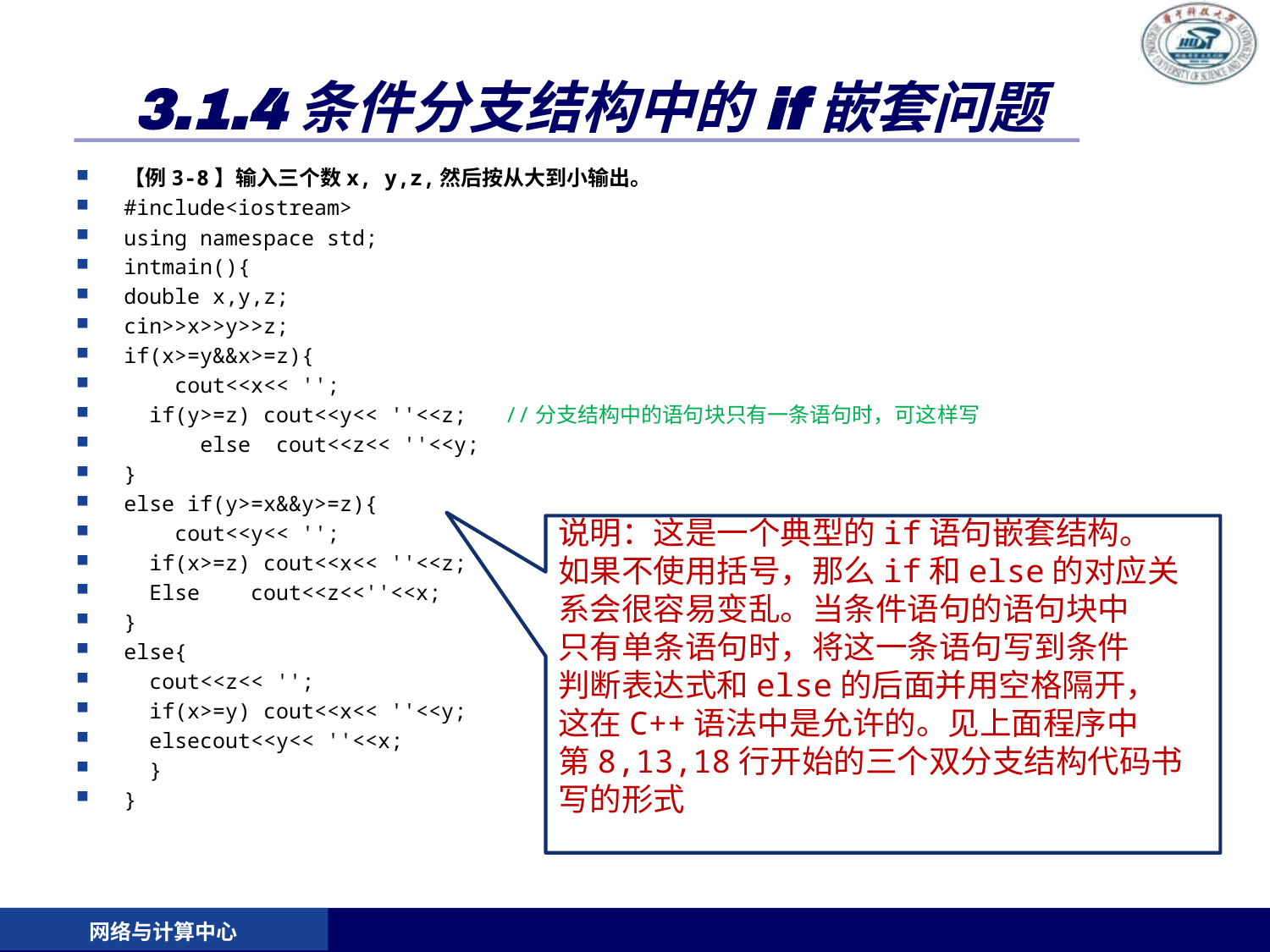

# 3.1.4条件分支结构中的if嵌套问题
【例3-8】输入三个数x, y,z,然后按从大到小输出。
#include<iostream>
using namespace std;
intmain(){
double x,y,z;
cin>>x>>y>>z;
if(x>=y&&x>=z){
    cout<<x<< '';
  if(y>=z) cout<<y<< ''<<z;   //分支结构中的语句块只有一条语句时，可这样写
      else  cout<<z<< ''<<y;
}
else if(y>=x&&y>=z){
    cout<<y<< '';
  if(x>=z) cout<<x<< ''<<z;
  Else    cout<<z<<''<<x;
}
else{
  cout<<z<< '';
  if(x>=y) cout<<x<< ''<<y;
  elsecout<<y<< ''<<x;
  }
}

说明：这是一个典型的if语句嵌套结构。
如果不使用括号，那么if和else的对应关
系会很容易变乱。当条件语句的语句块中
只有单条语句时，将这一条语句写到条件
判断表达式和else的后面并用空格隔开，
这在C++语法中是允许的。见上面程序中
第8,13,18行开始的三个双分支结构代码书写的形式。

网络与计算中心